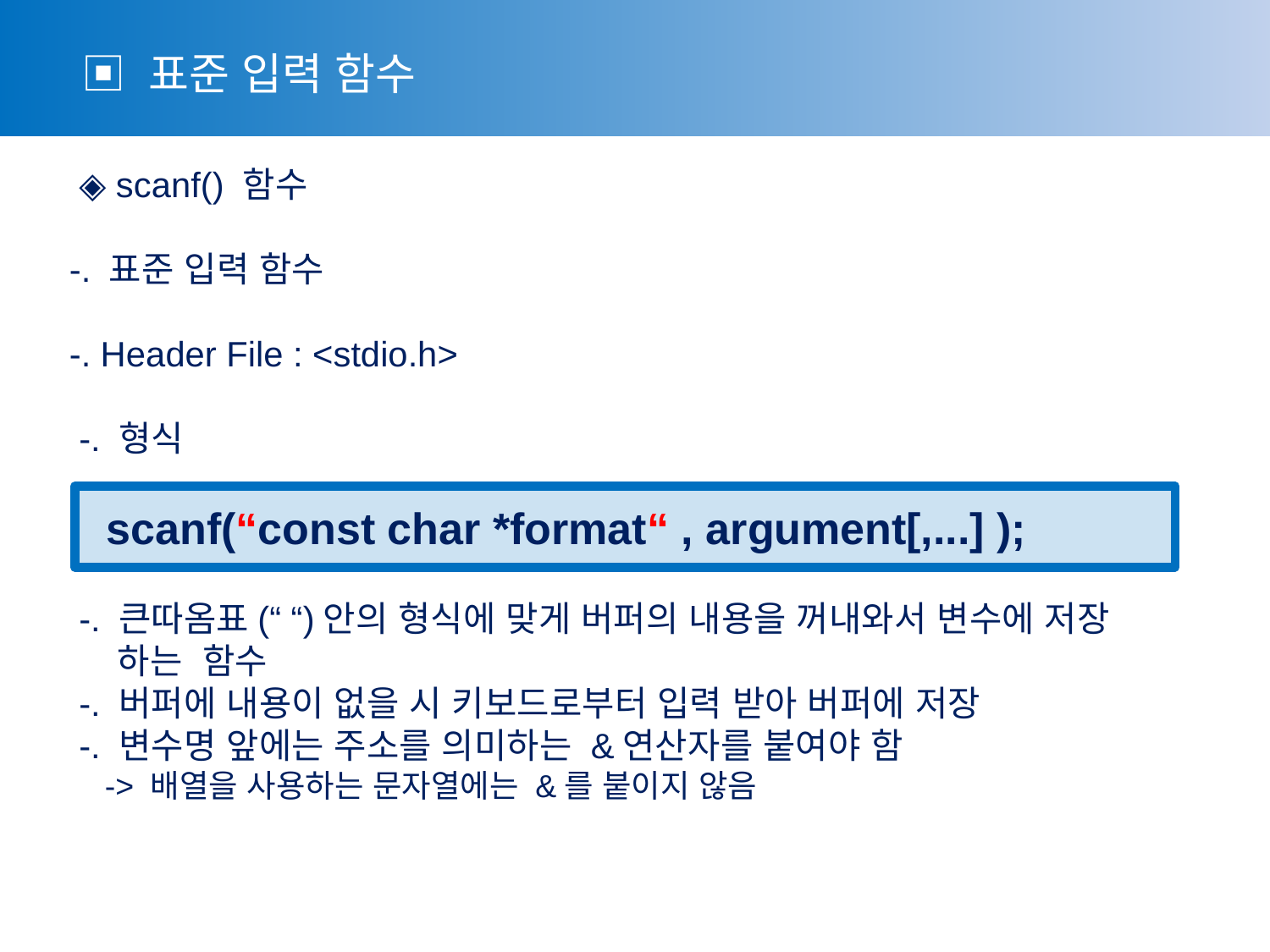

▣ 표준 입력 함수
 ◈ scanf() 함수

-. 표준 입력 함수

-. Header File : <stdio.h>

 -. 형식

   scanf(“const char *format“ , argument[,...] );

 -. 큰따옴표(“ “)안의 형식에 맞게 버퍼의 내용을 꺼내와서 변수에 저장
    하는  함수
 -. 버퍼에 내용이 없을 시 키보드로부터 입력 받아 버퍼에 저장
 -. 변수명 앞에는 주소를 의미하는 &연산자를 붙여야 함
    -> 배열을 사용하는 문자열에는 &를 붙이지 않음